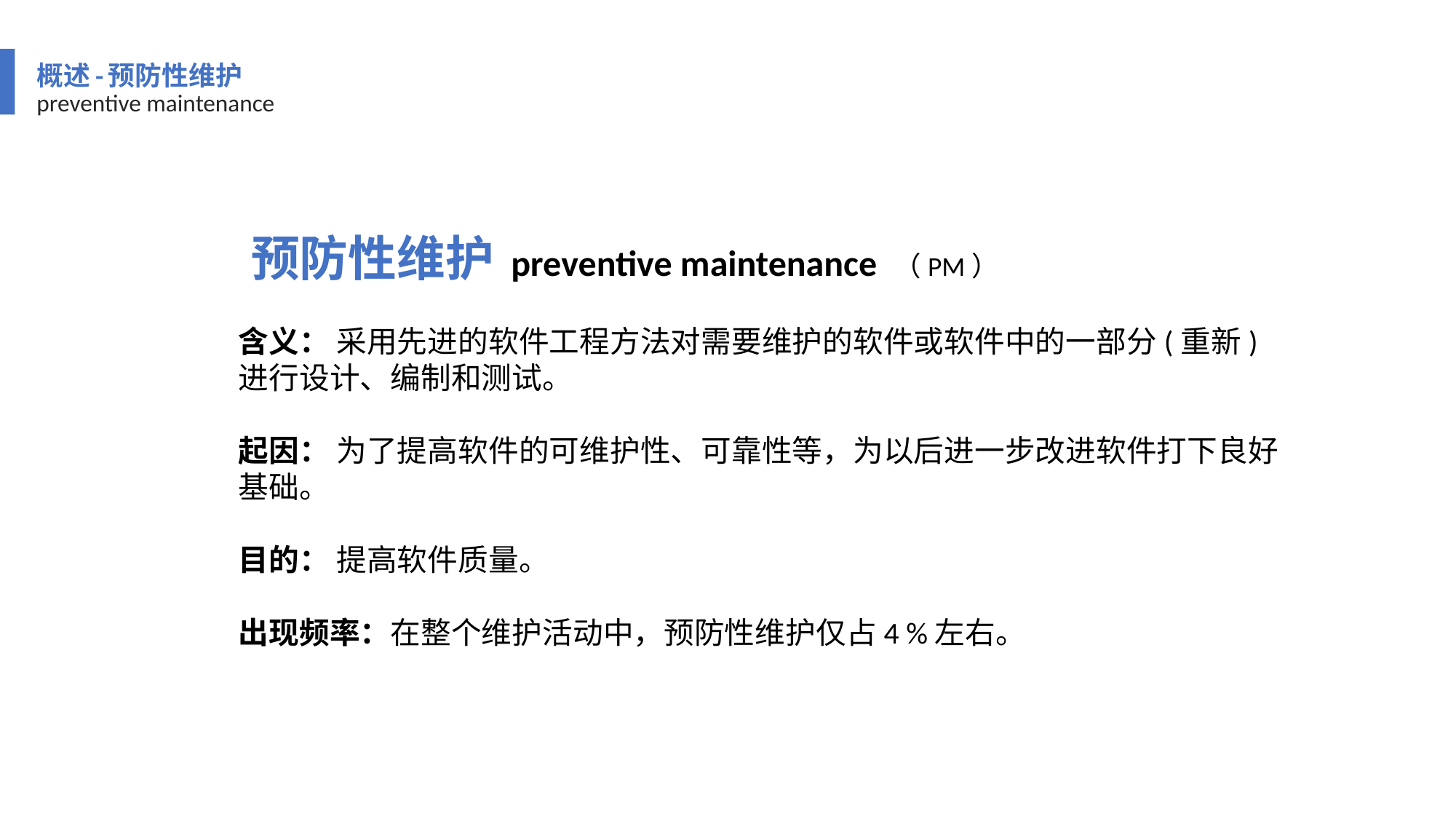

概述-预防性维护
preventive maintenance
 预防性维护 preventive maintenance （PM）

含义： 采用先进的软件工程方法对需要维护的软件或软件中的一部分(重新)进行设计、编制和测试。

起因： 为了提高软件的可维护性、可靠性等，为以后进一步改进软件打下良好基础。

目的： 提高软件质量。

出现频率：在整个维护活动中，预防性维护仅占4 %左右。